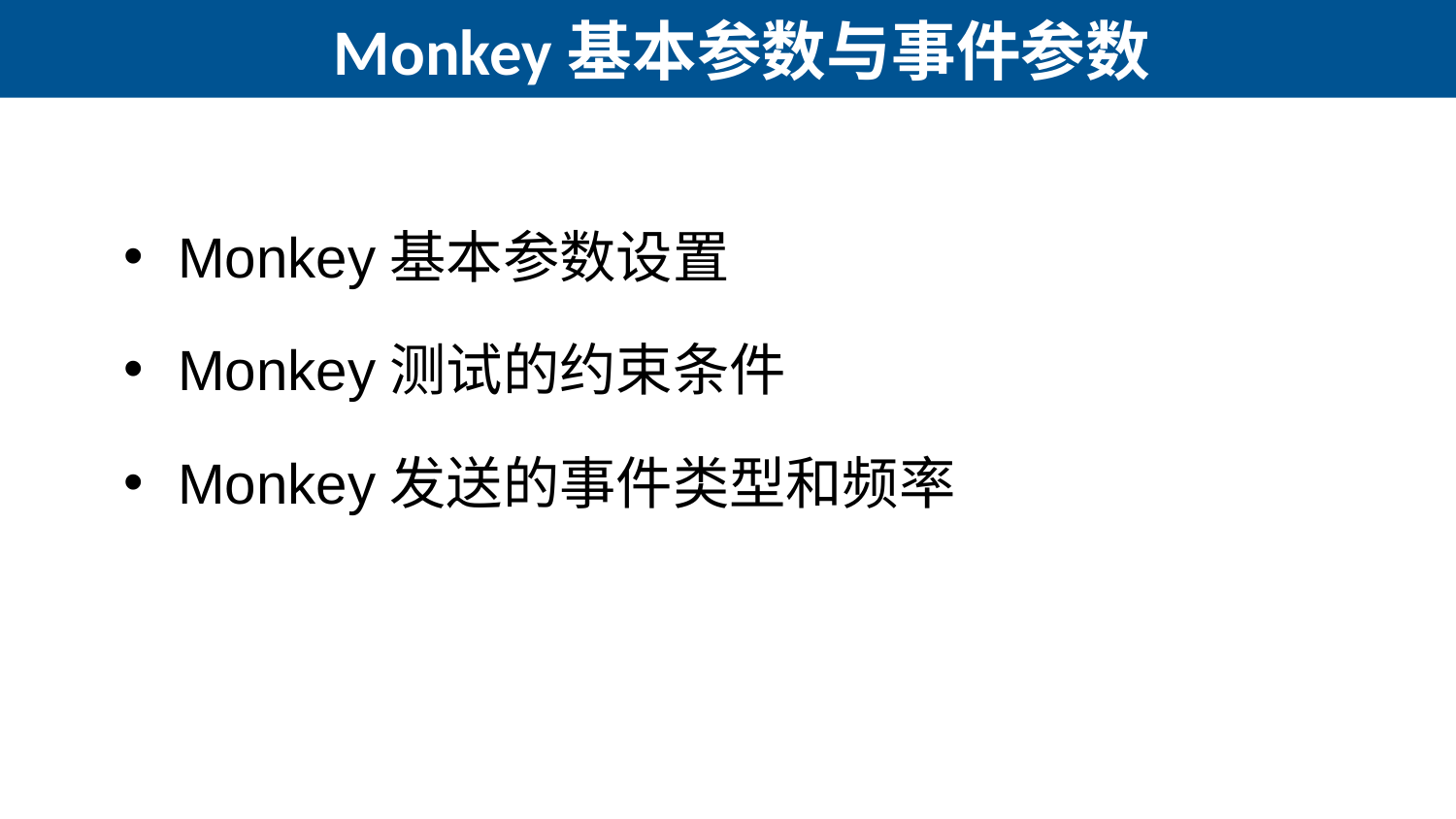

# Monkey基本参数与事件参数
Monkey基本参数设置
Monkey测试的约束条件
Monkey发送的事件类型和频率